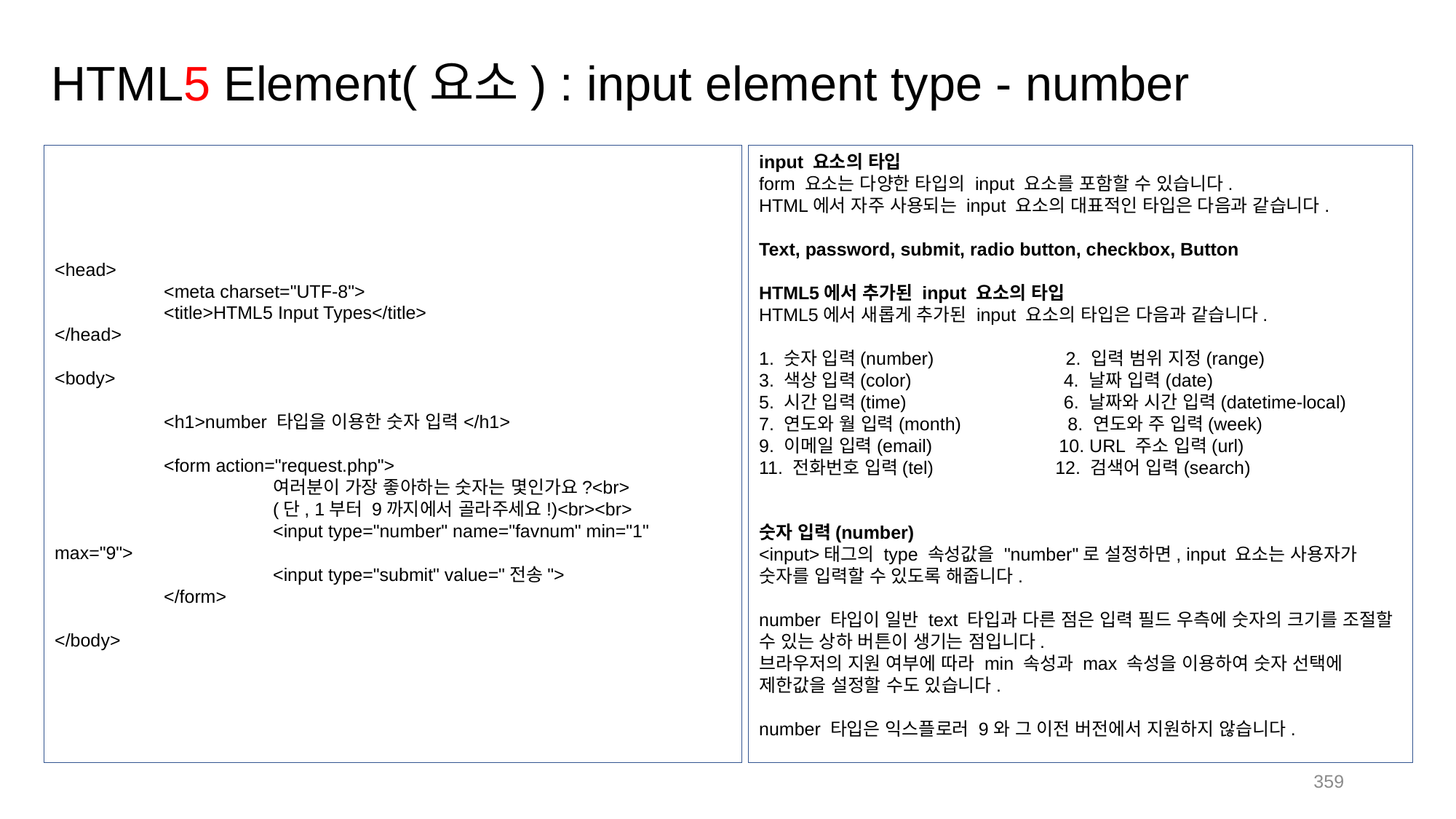

# HTML5 Element(요소) : input element type - number
<head>
	<meta charset="UTF-8">
	<title>HTML5 Input Types</title>
</head>

<body>

	<h1>number 타입을 이용한 숫자 입력</h1>

	<form action="request.php">
		여러분이 가장 좋아하는 숫자는 몇인가요?<br>
		(단, 1부터 9까지에서 골라주세요!)<br><br>
		<input type="number" name="favnum" min="1" max="9">
		<input type="submit" value="전송">
	</form>

</body>
input 요소의 타입
form 요소는 다양한 타입의 input 요소를 포함할 수 있습니다.
HTML에서 자주 사용되는 input 요소의 대표적인 타입은 다음과 같습니다.

Text, password, submit, radio button, checkbox, Button

HTML5에서 추가된 input 요소의 타입
HTML5에서 새롭게 추가된 input 요소의 타입은 다음과 같습니다.

1. 숫자 입력(number)                          2. 입력 범위 지정(range)
3. 색상 입력(color)                              4. 날짜 입력(date)
5. 시간 입력(time)                               6. 날짜와 시간 입력(datetime-local)
7. 연도와 월 입력(month)                     8. 연도와 주 입력(week)
9. 이메일 입력(email)                         10. URL 주소 입력(url)
11. 전화번호 입력(tel)                        12. 검색어 입력(search)

숫자 입력(number)
<input>태그의 type 속성값을 "number"로 설정하면, input 요소는 사용자가 숫자를 입력할 수 있도록 해줍니다.

number 타입이 일반 text 타입과 다른 점은 입력 필드 우측에 숫자의 크기를 조절할 수 있는 상하 버튼이 생기는 점입니다.
브라우저의 지원 여부에 따라 min 속성과 max 속성을 이용하여 숫자 선택에 제한값을 설정할 수도 있습니다.

number 타입은 익스플로러 9와 그 이전 버전에서 지원하지 않습니다.

359